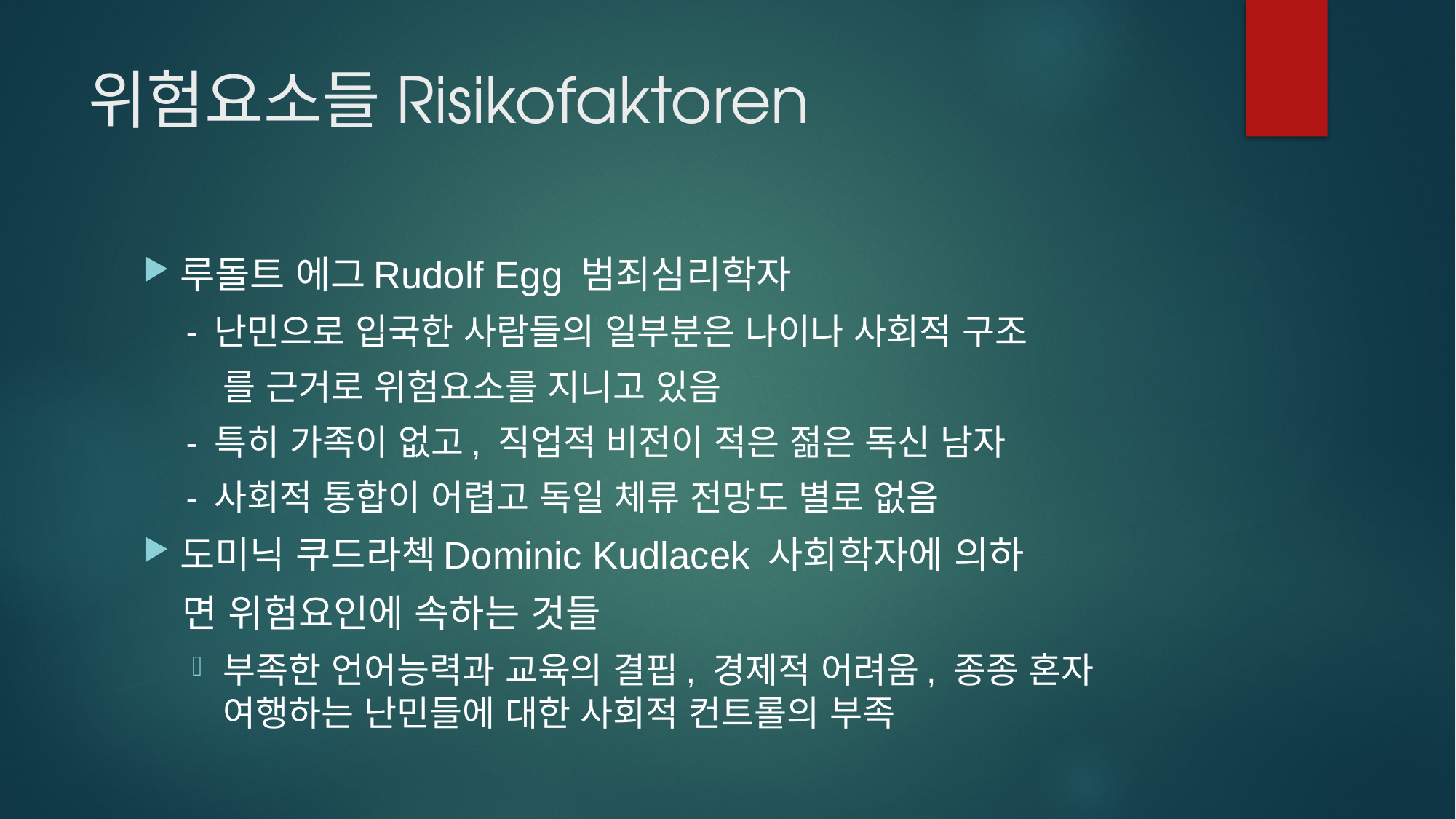

# 위험요소들Risikofaktoren
루돌트 에그Rudolf Egg 범죄심리학자
- 난민으로 입국한 사람들의 일부분은 나이나 사회적 구조
   를 근거로 위험요소를 지니고 있음
- 특히 가족이 없고, 직업적 비전이 적은 젊은 독신 남자
- 사회적 통합이 어렵고 독일 체류 전망도 별로 없음
도미닉 쿠드라첵Dominic Kudlacek 사회학자에 의하
   면 위험요인에 속하는 것들
부족한 언어능력과 교육의 결핍, 경제적 어려움, 종종 혼자 여행하는 난민들에 대한 사회적 컨트롤의 부족